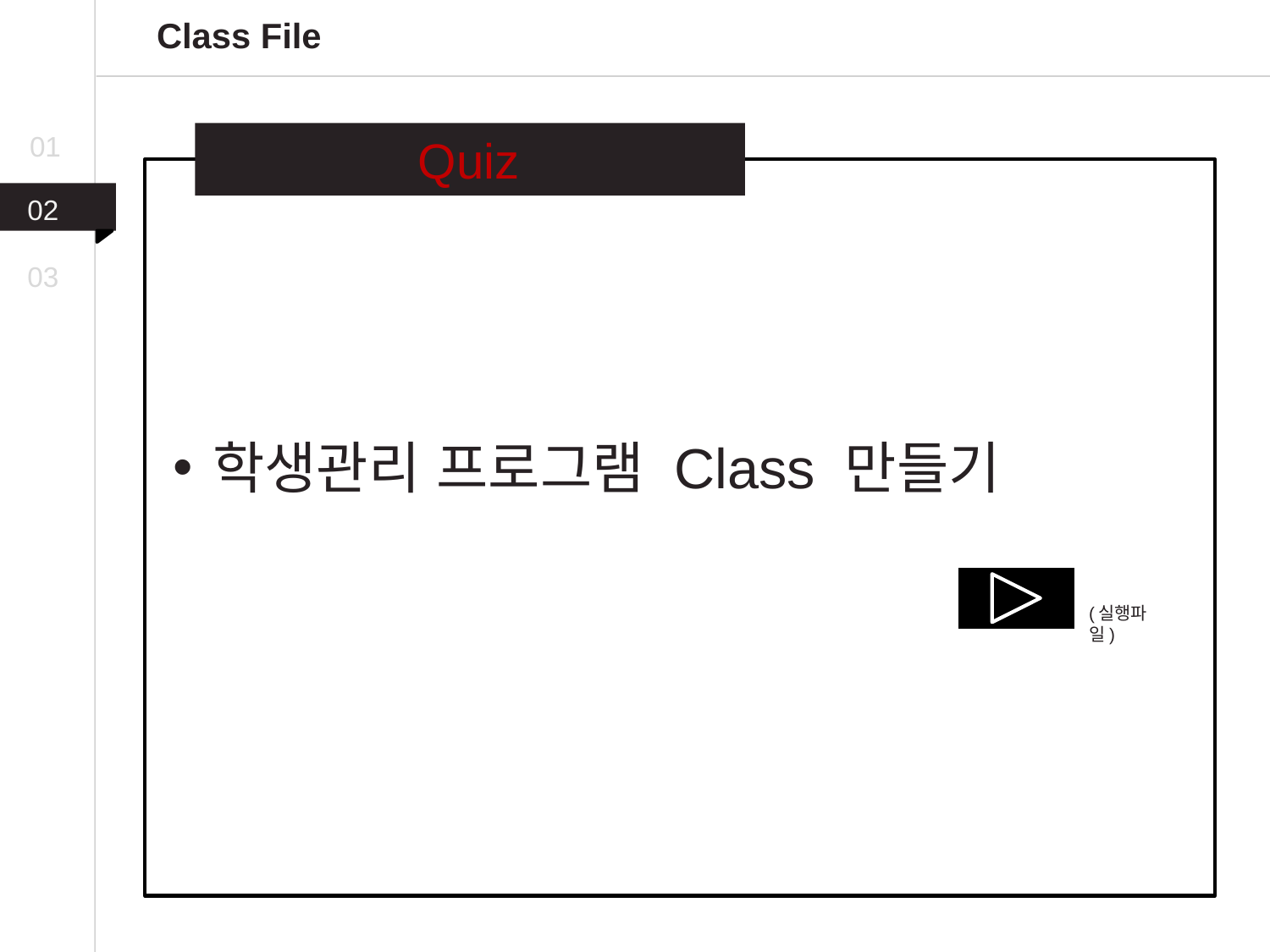

Class File
01
Quiz

02

03
학생관리 프로그램 Class 만들기

(실행파일)